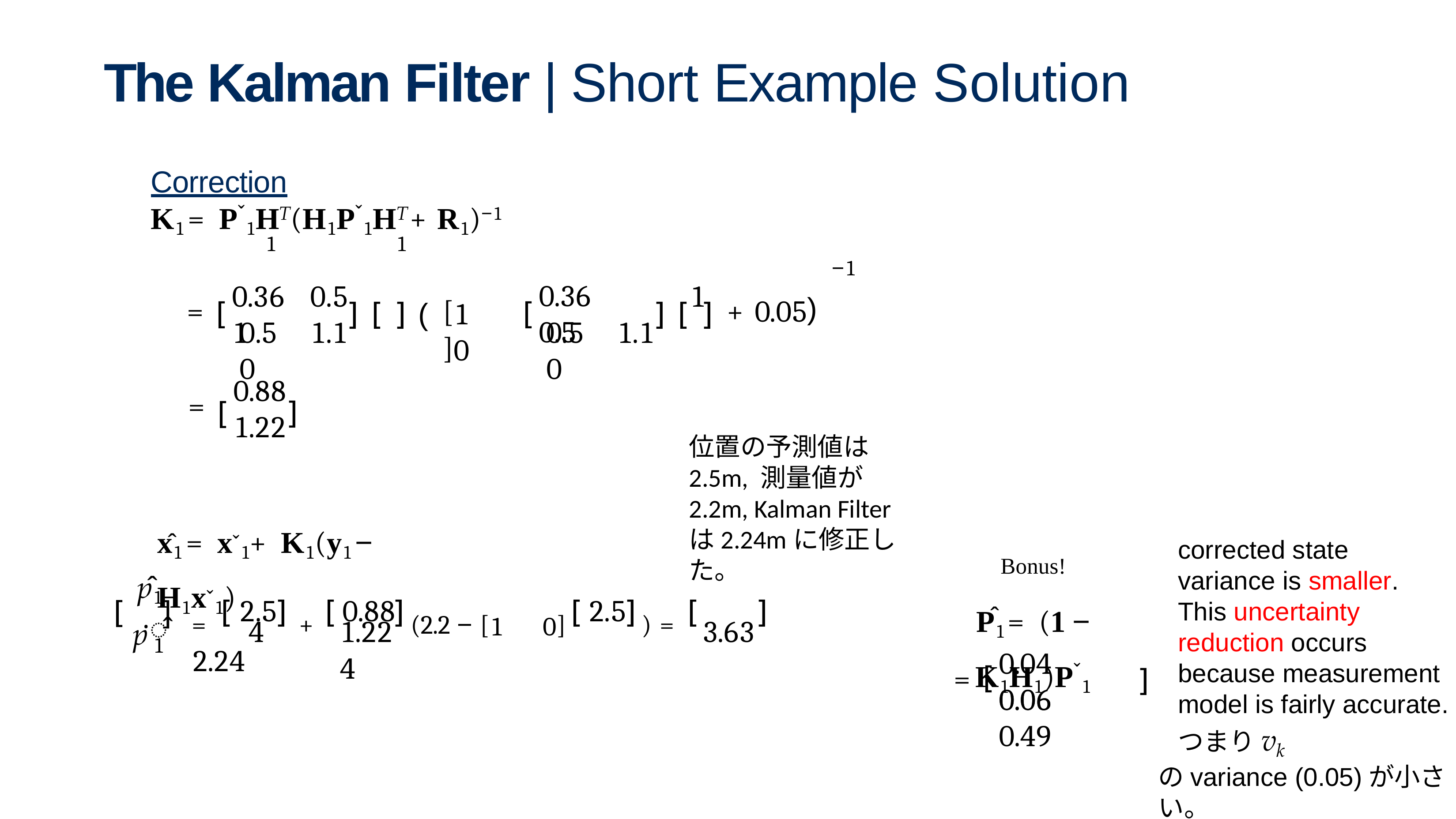

# The Kalman Filter | Short Example Solution
Correction
K1 = Pˇ1HT(H1Pˇ1HT + R1)−1
1	1
−1
0.36	0.5
0.36	0.5	1
1
)
=
[	]
+ 0.05
1	0
[
[
] [ ]
(
] [ ]
0.5	1.1	0
0.5	1.1	0
0.88
=
]
[
1.22
位置の予測値は2.5m, 測量値が2.2m, Kalman Filterは2.24mに修正した。
x̂1 = xˇ1 + K1(y1 − H1xˇ1)
corrected state variance is smaller. This uncertainty reduction occurs because measurement model is fairly accurate. つまりvk
のvariance (0.05)が小さい。
Bonus!
P̂1 = (1 − K1H1)Pˇ1
p̂1
=	2.5	+	0.88	(2.2 − [1	0]	2.5	) =	2.24
]
[	]	[
]	[	]	[	]
[
·
̂
3.63
4
1.22	4
 p
1
0.04	0.06
[
=
]
0.06	0.49